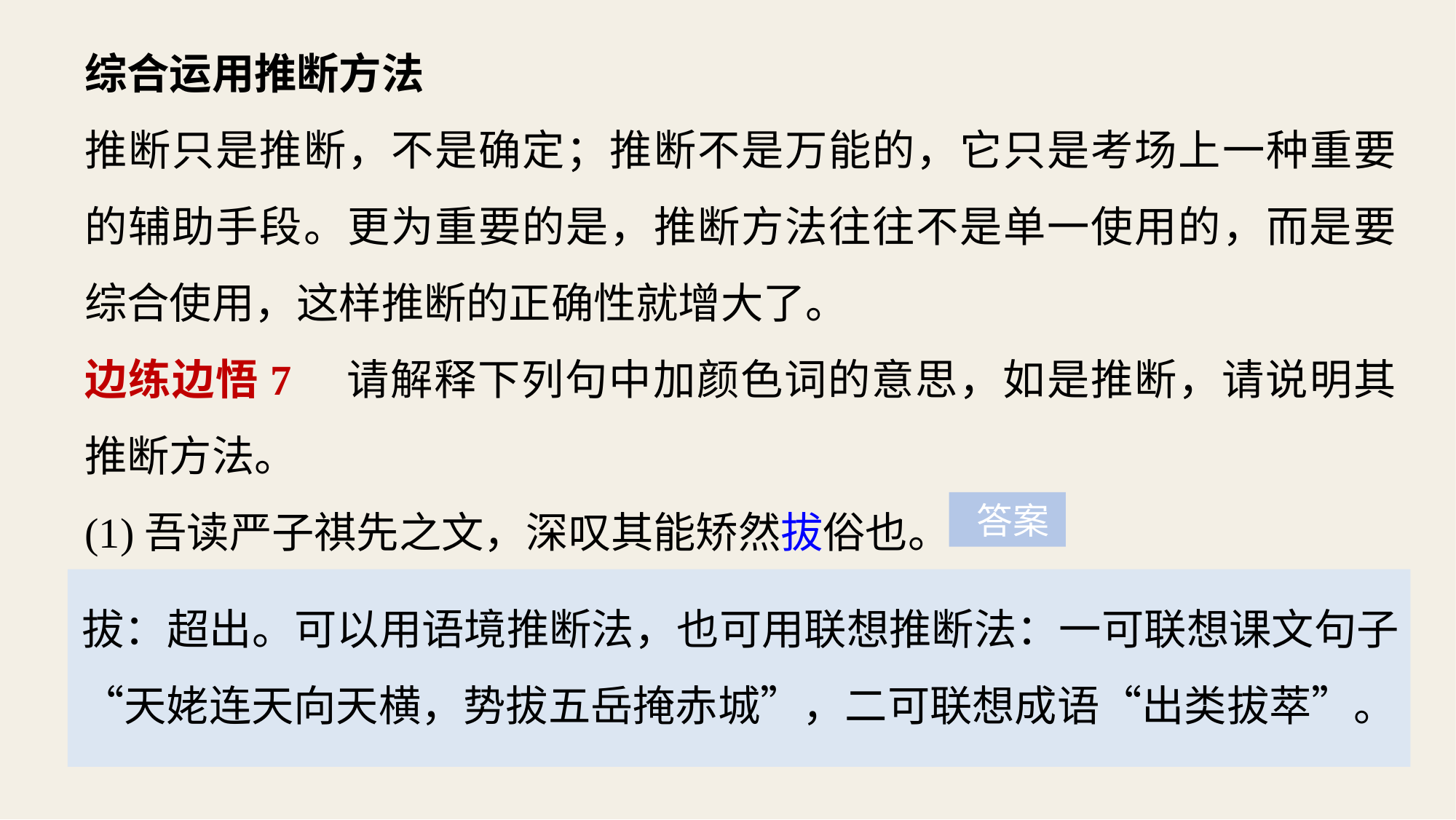

综合运用推断方法
推断只是推断，不是确定；推断不是万能的，它只是考场上一种重要的辅助手段。更为重要的是，推断方法往往不是单一使用的，而是要综合使用，这样推断的正确性就增大了。
边练边悟7　请解释下列句中加颜色词的意思，如是推断，请说明其推断方法。
(1)吾读严子祺先之文，深叹其能矫然拔俗也。
 答案

拔：超出。可以用语境推断法，也可用联想推断法：一可联想课文句子“天姥连天向天横，势拔五岳掩赤城”，二可联想成语“出类拔萃”。